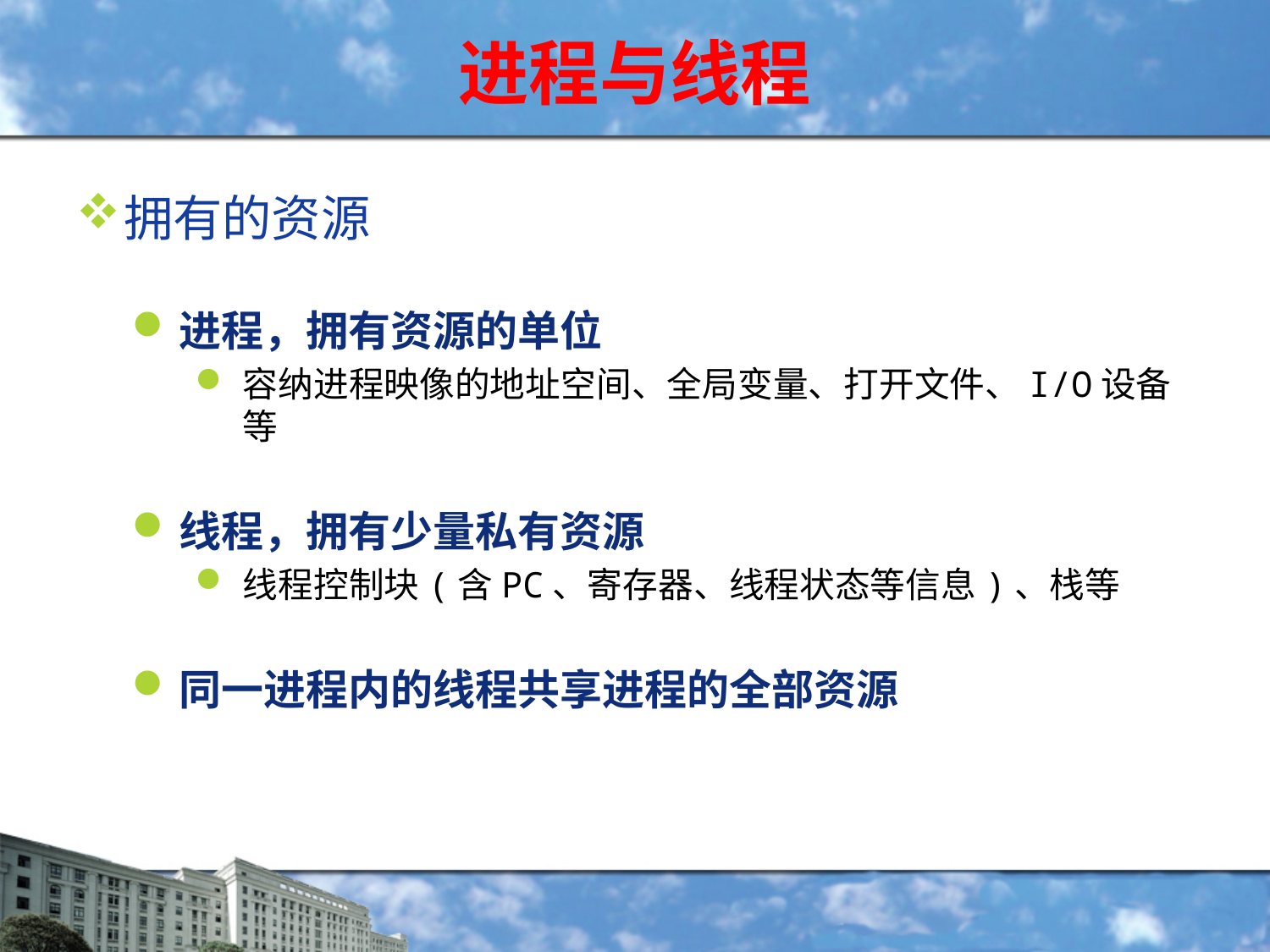

# 进程与线程
拥有的资源

进程，拥有资源的单位
容纳进程映像的地址空间、全局变量、打开文件、I/O设备等

线程，拥有少量私有资源
线程控制块(含PC、寄存器、线程状态等信息)、栈等

同一进程内的线程共享进程的全部资源